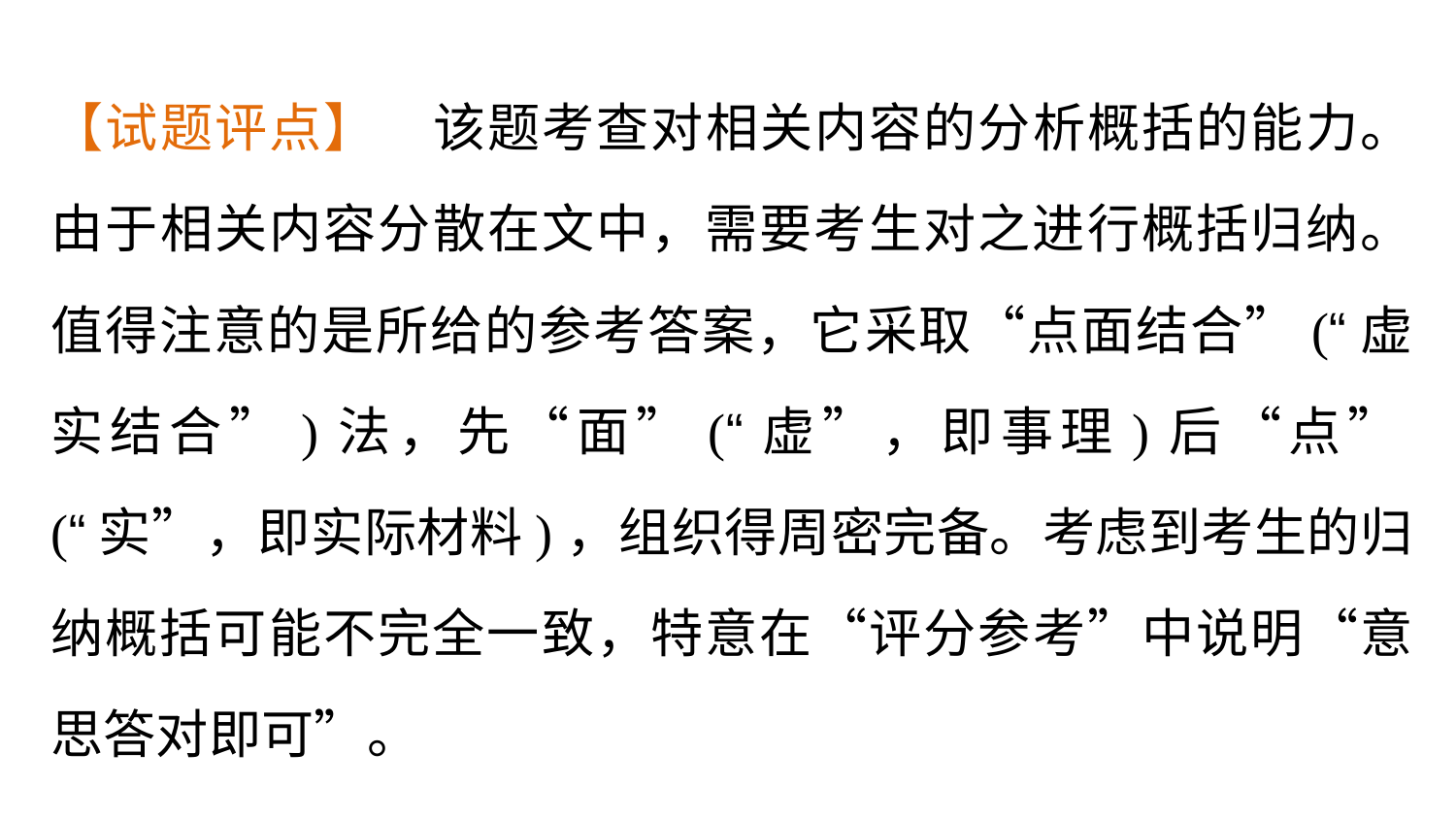

【试题评点】　该题考查对相关内容的分析概括的能力。由于相关内容分散在文中，需要考生对之进行概括归纳。值得注意的是所给的参考答案，它采取“点面结合”(“虚实结合”)法，先“面”(“虚”，即事理)后“点”(“实”，即实际材料)，组织得周密完备。考虑到考生的归纳概括可能不完全一致，特意在“评分参考”中说明“意思答对即可”。